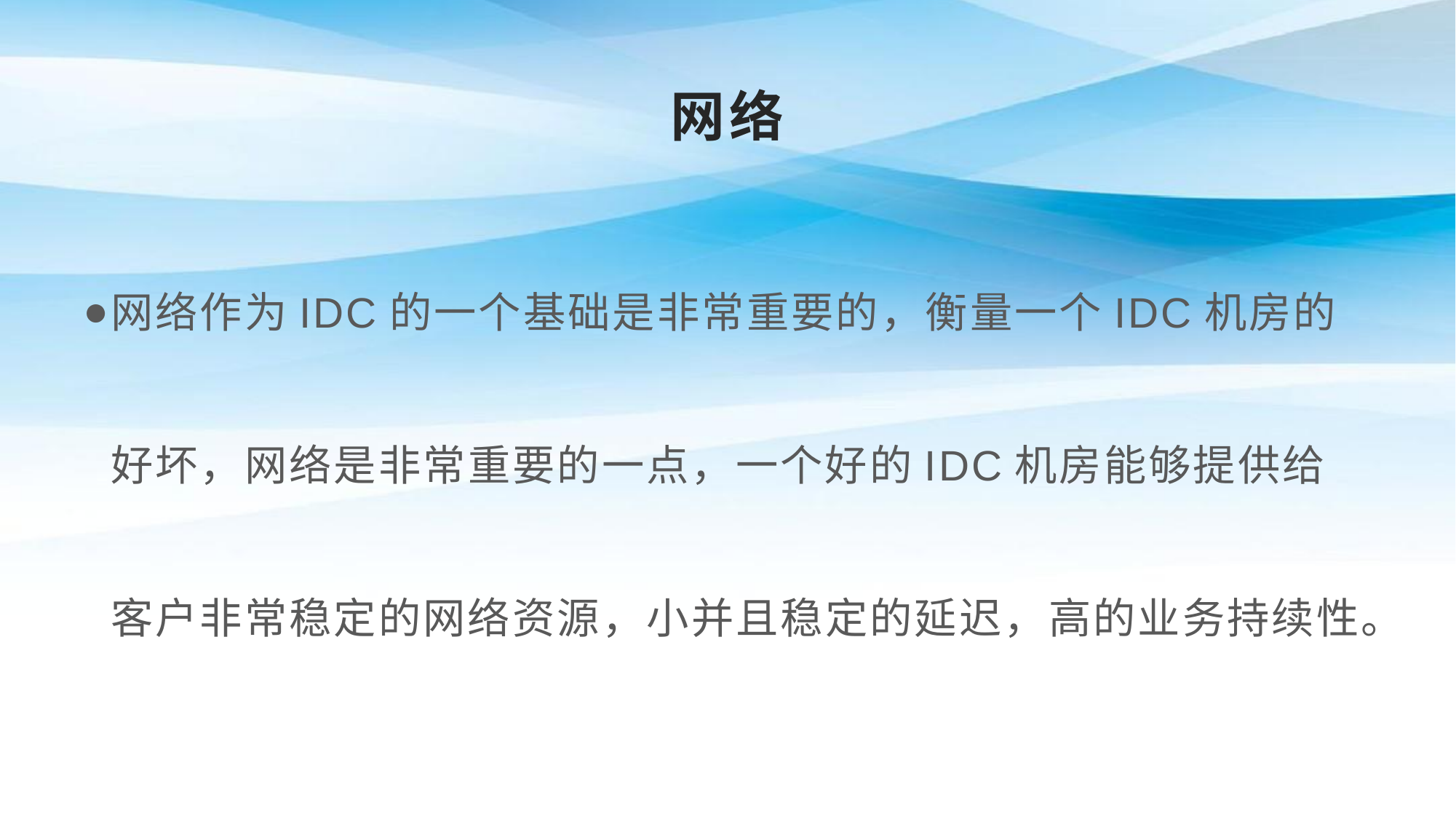

# 网络
网络作为IDC的一个基础是非常重要的，衡量一个IDC机房的好坏，网络是非常重要的一点，一个好的IDC机房能够提供给客户非常稳定的网络资源，小并且稳定的延迟，高的业务持续性。